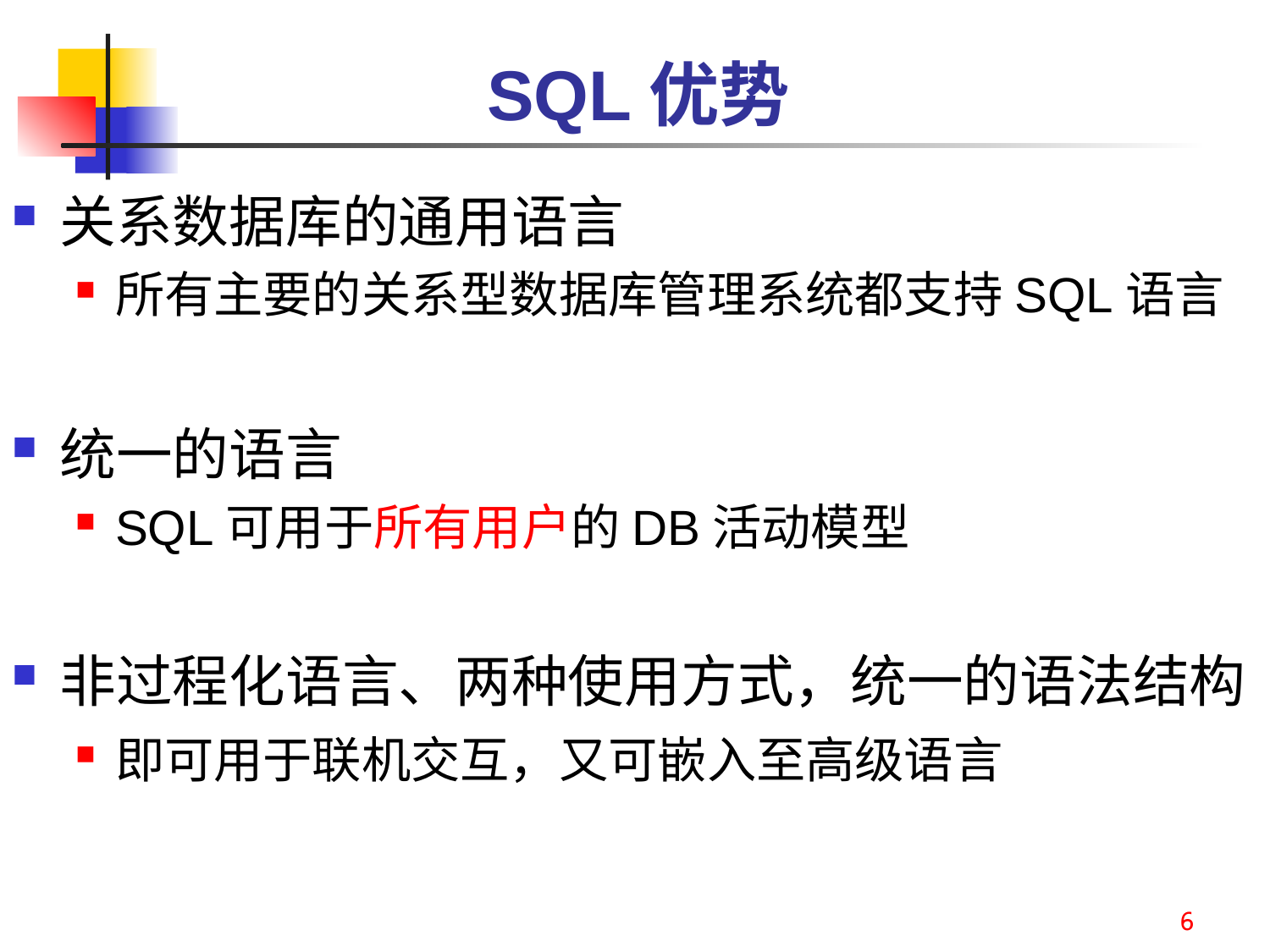

# SQL优势
关系数据库的通用语言
所有主要的关系型数据库管理系统都支持SQL语言

统一的语言
SQL可用于所有用户的DB活动模型

非过程化语言、两种使用方式，统一的语法结构
即可用于联机交互，又可嵌入至高级语言

6